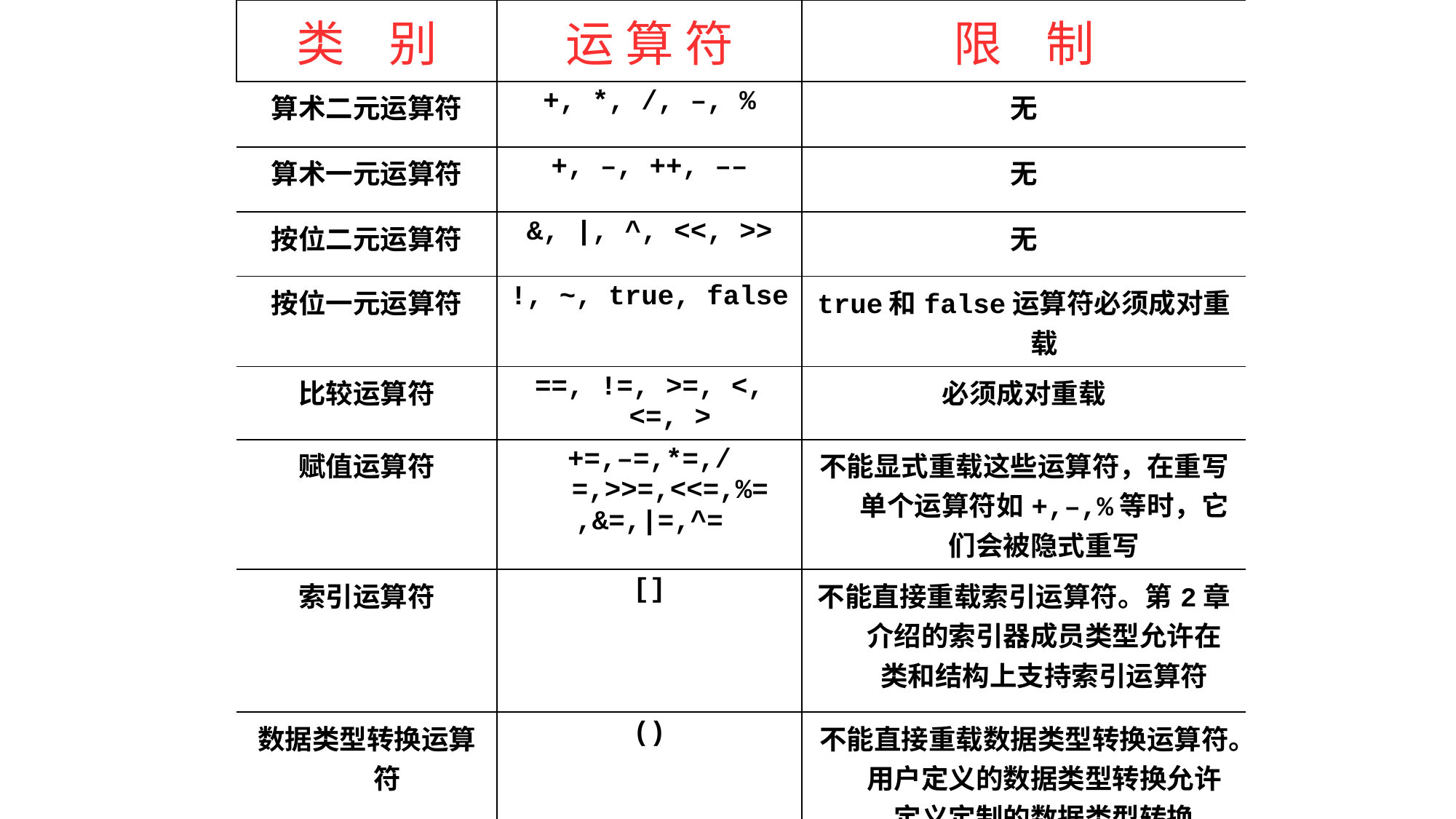

| 类    别 | 运 算 符 | 限    制 |
| --- | --- | --- |
| 算术二元运算符 | +, \*, /, –, % | 无 |
| 算术一元运算符 | +, –, ++, –– | 无 |
| 按位二元运算符 | &, |, ^, <<, >> | 无 |
| 按位一元运算符 | !, ~, true, false | true和false运算符必须成对重载 |
| 比较运算符 | ==, !=, >=, <, <=, > | 必须成对重载 |
| 赋值运算符 | +=,–=,\*=,/=,>>=,<<=,%= ,&=,|=,^= | 不能显式重载这些运算符，在重写单个运算符如+,–,%等时，它们会被隐式重写 |
| 索引运算符 | [] | 不能直接重载索引运算符。第2章介绍的索引器成员类型允许在类和结构上支持索引运算符 |
| 数据类型转换运算符 | () | 不能直接重载数据类型转换运算符。用户定义的数据类型转换允许定义定制的数据类型转换 |